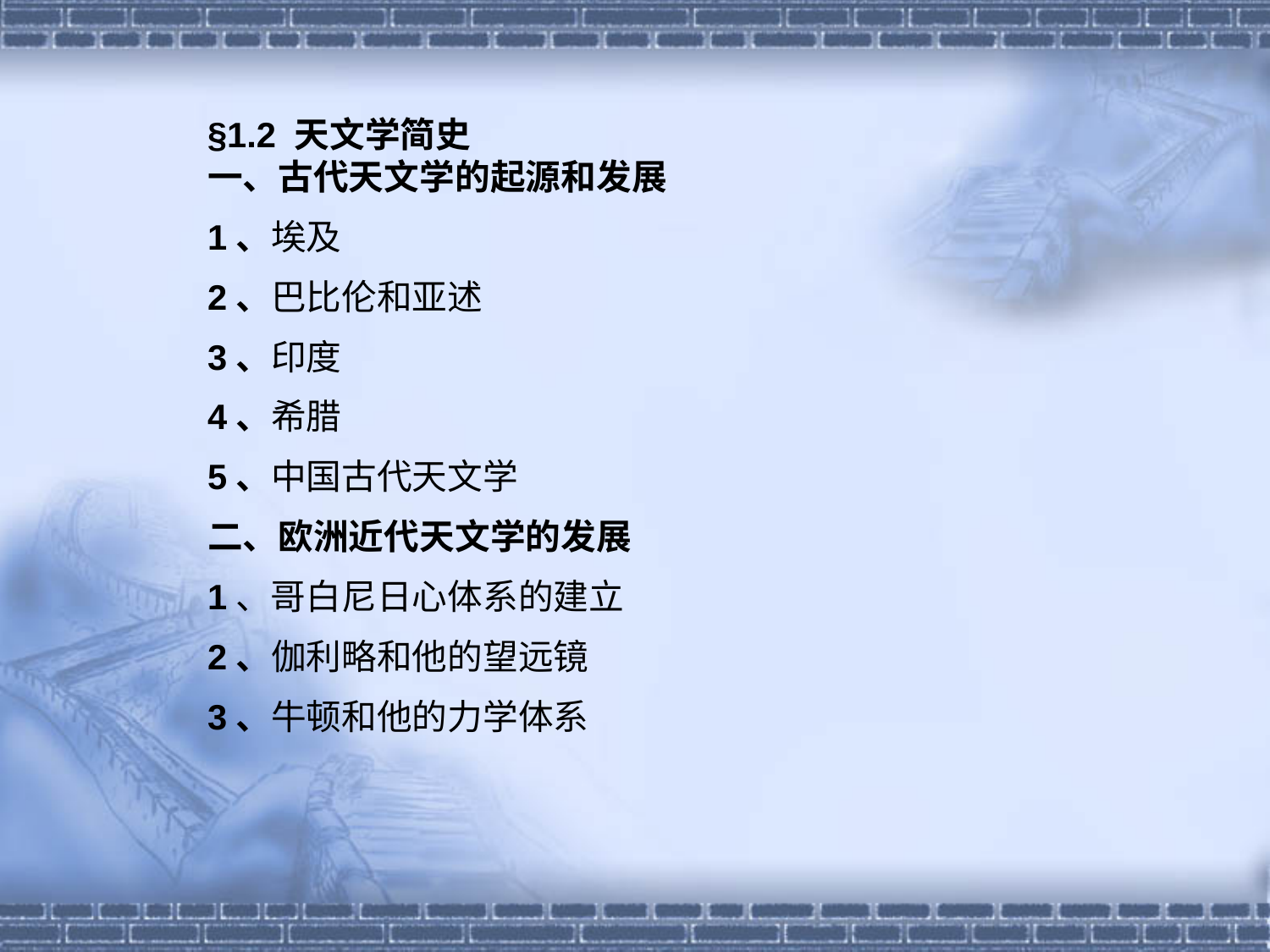

§1.2 天文学简史
一、古代天文学的起源和发展
1、埃及
2、巴比伦和亚述
3、印度
4、希腊
5、中国古代天文学
二、欧洲近代天文学的发展
1、哥白尼日心体系的建立
2、伽利略和他的望远镜
3、牛顿和他的力学体系